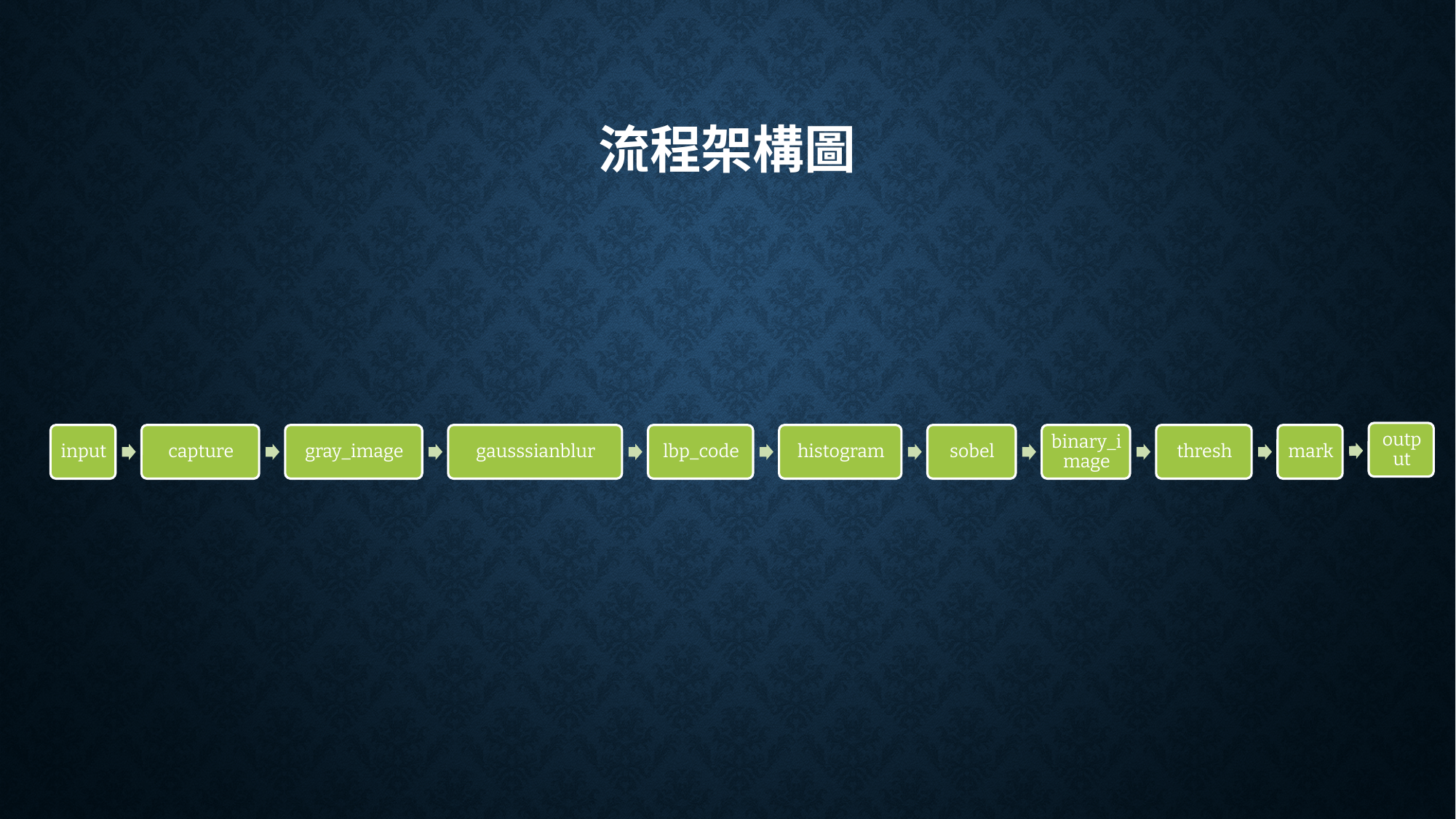

# 流程架構圖
input

capture

gray_image

gausssianblur

lbp_code

histogram

sobel

binary_image

thresh

mark

output